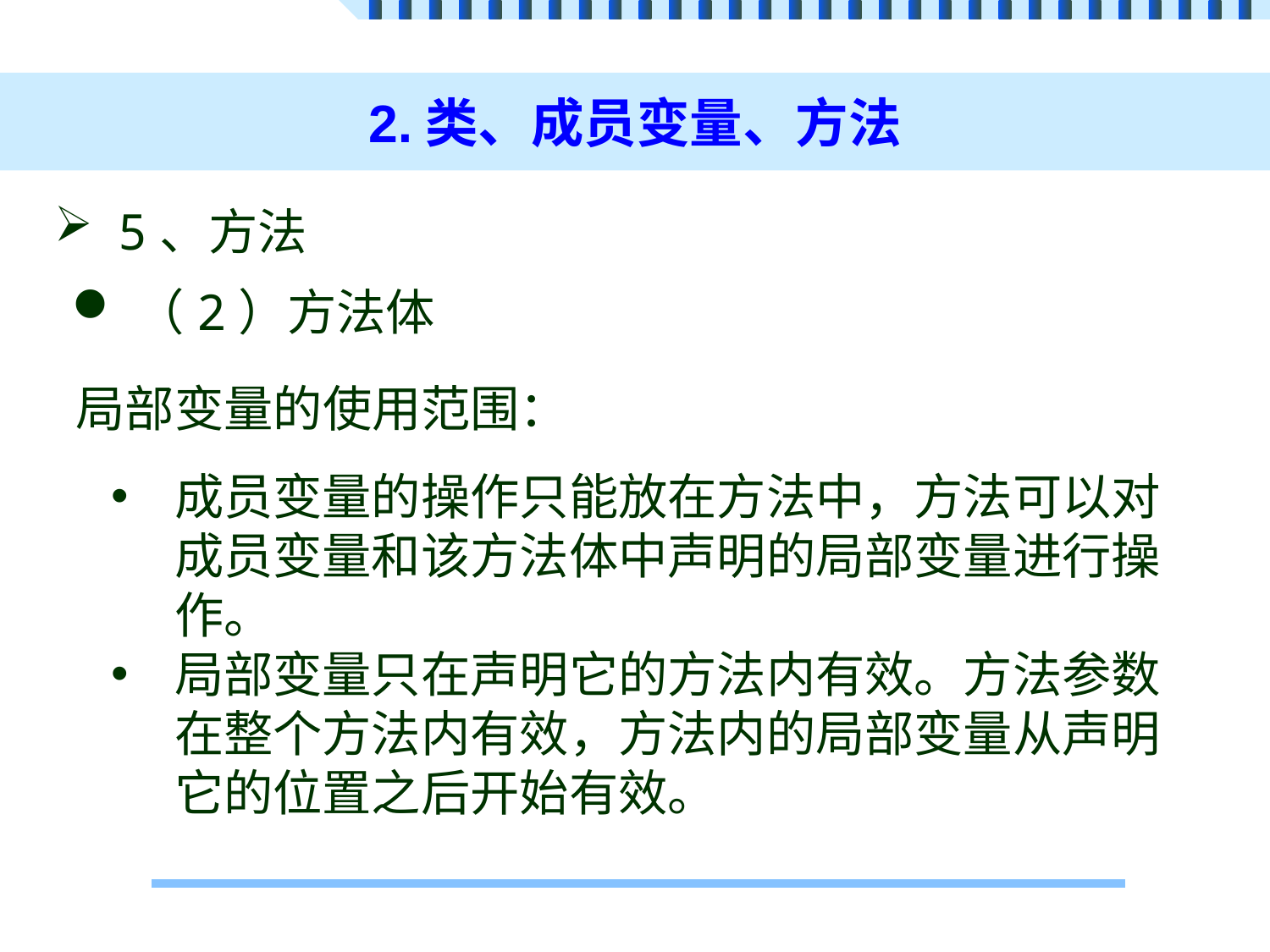

# 2.类、成员变量、方法
5、方法
（2）方法体
局部变量的使用范围：
成员变量的操作只能放在方法中，方法可以对成员变量和该方法体中声明的局部变量进行操作。
局部变量只在声明它的方法内有效。方法参数在整个方法内有效，方法内的局部变量从声明它的位置之后开始有效。